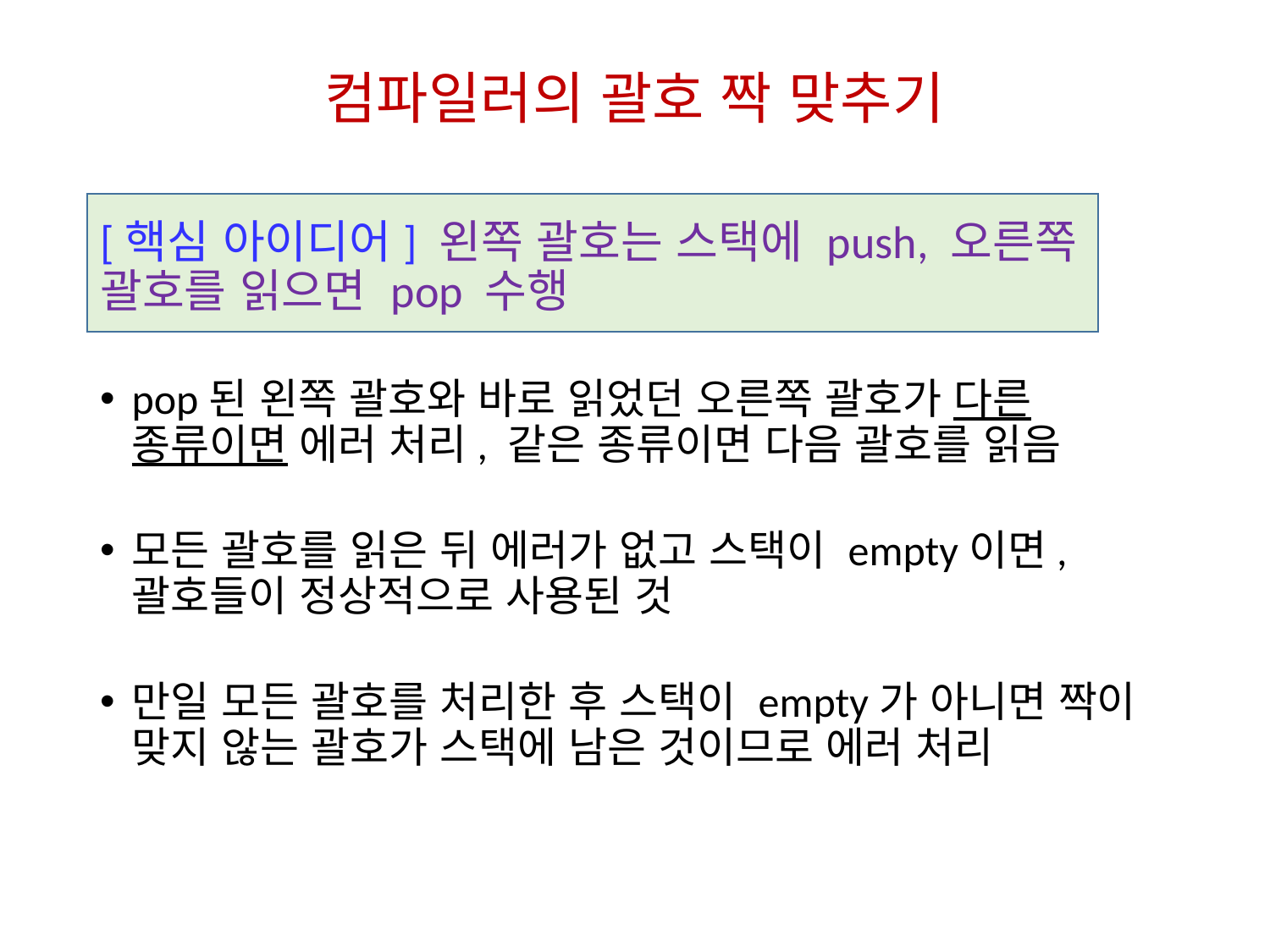

# 컴파일러의 괄호 짝 맞추기

[핵심 아이디어] 왼쪽 괄호는 스택에 push, 오른쪽 괄호를 읽으면 pop 수행
pop된 왼쪽 괄호와 바로 읽었던 오른쪽 괄호가 다른 종류이면 에러 처리, 같은 종류이면 다음 괄호를 읽음
모든 괄호를 읽은 뒤 에러가 없고 스택이 empty이면, 괄호들이 정상적으로 사용된 것
만일 모든 괄호를 처리한 후 스택이 empty가 아니면 짝이 맞지 않는 괄호가 스택에 남은 것이므로 에러 처리